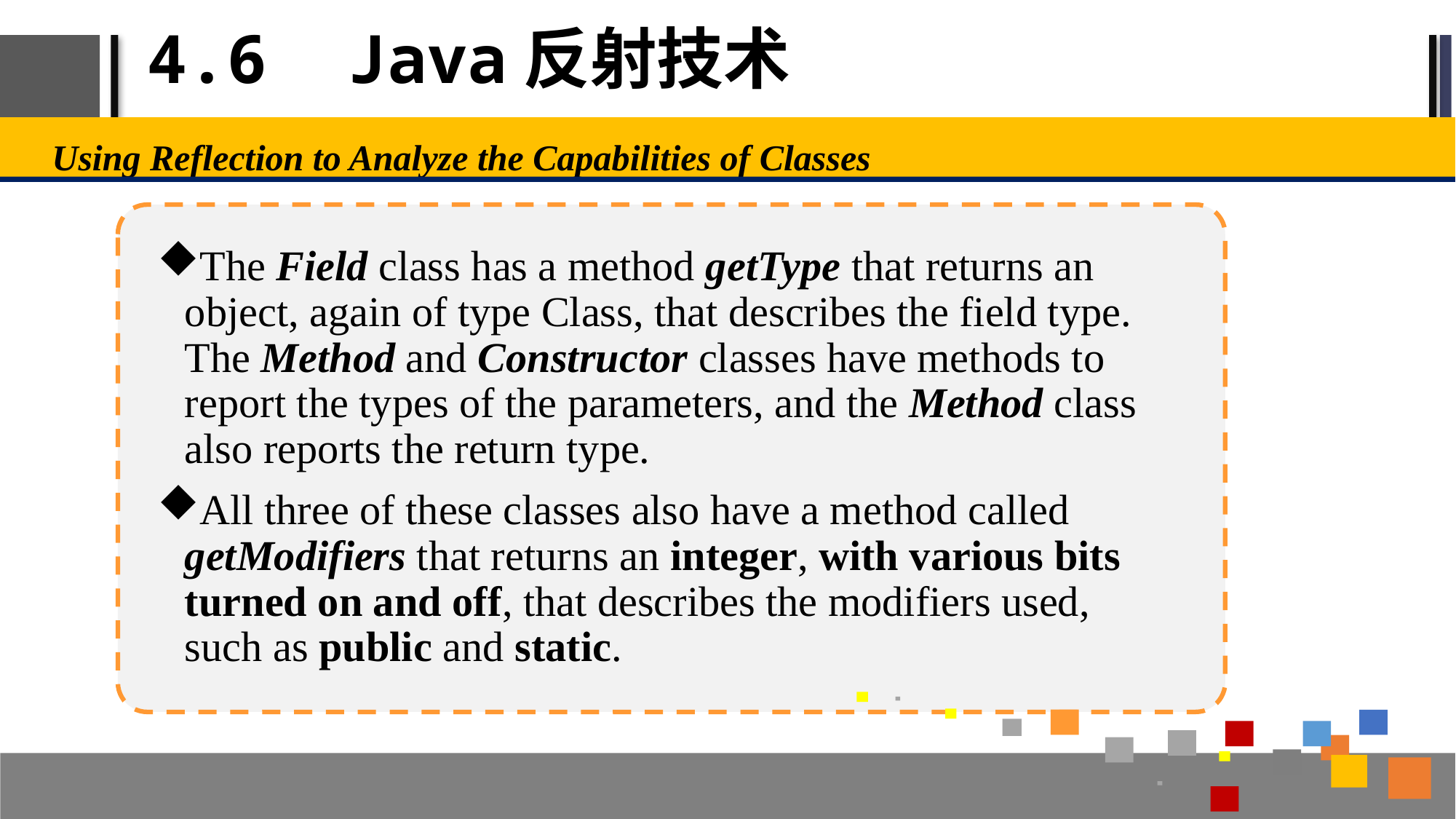

# 4.6  Java反射技术

Using Reflection to Analyze the Capabilities of Classes

The Field class has a method getType that returns an object, again of type Class, that describes the field type. The Method and Constructor classes have methods to report the types of the parameters, and the Method class also reports the return type.
All three of these classes also have a method called getModifiers that returns an integer, with various bits turned on and off, that describes the modifiers used, such as public and static.